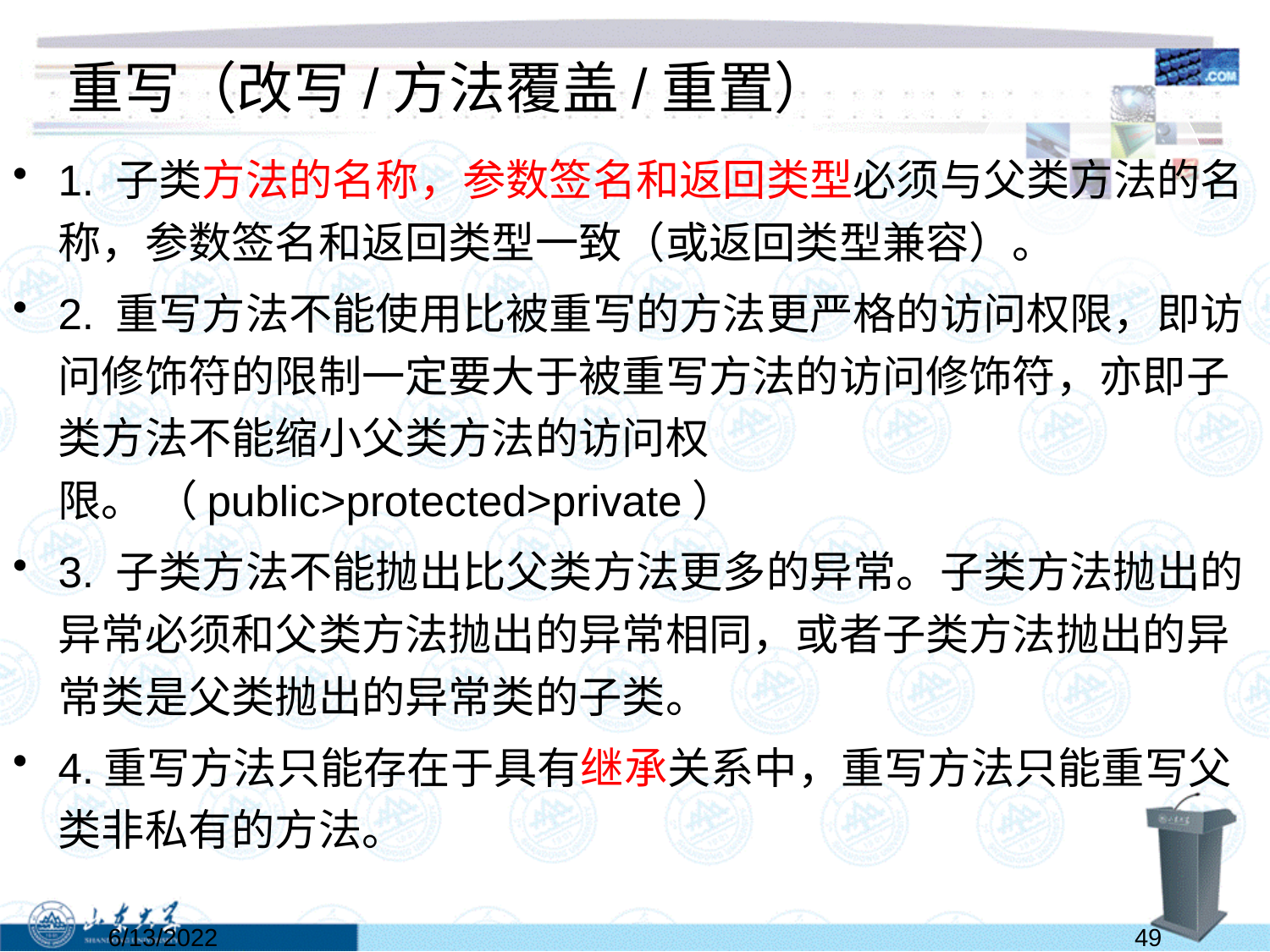

# 重写（改写/方法覆盖/重置）
1. 子类方法的名称，参数签名和返回类型必须与父类方法的名称，参数签名和返回类型一致（或返回类型兼容）。
2. 重写方法不能使用比被重写的方法更严格的访问权限，即访问修饰符的限制一定要大于被重写方法的访问修饰符，亦即子类方法不能缩小父类方法的访问权限。 （public>protected>private）
3. 子类方法不能抛出比父类方法更多的异常。子类方法抛出的异常必须和父类方法抛出的异常相同，或者子类方法抛出的异常类是父类抛出的异常类的子类。
4.重写方法只能存在于具有继承关系中，重写方法只能重写父类非私有的方法。
6/13/2022
49